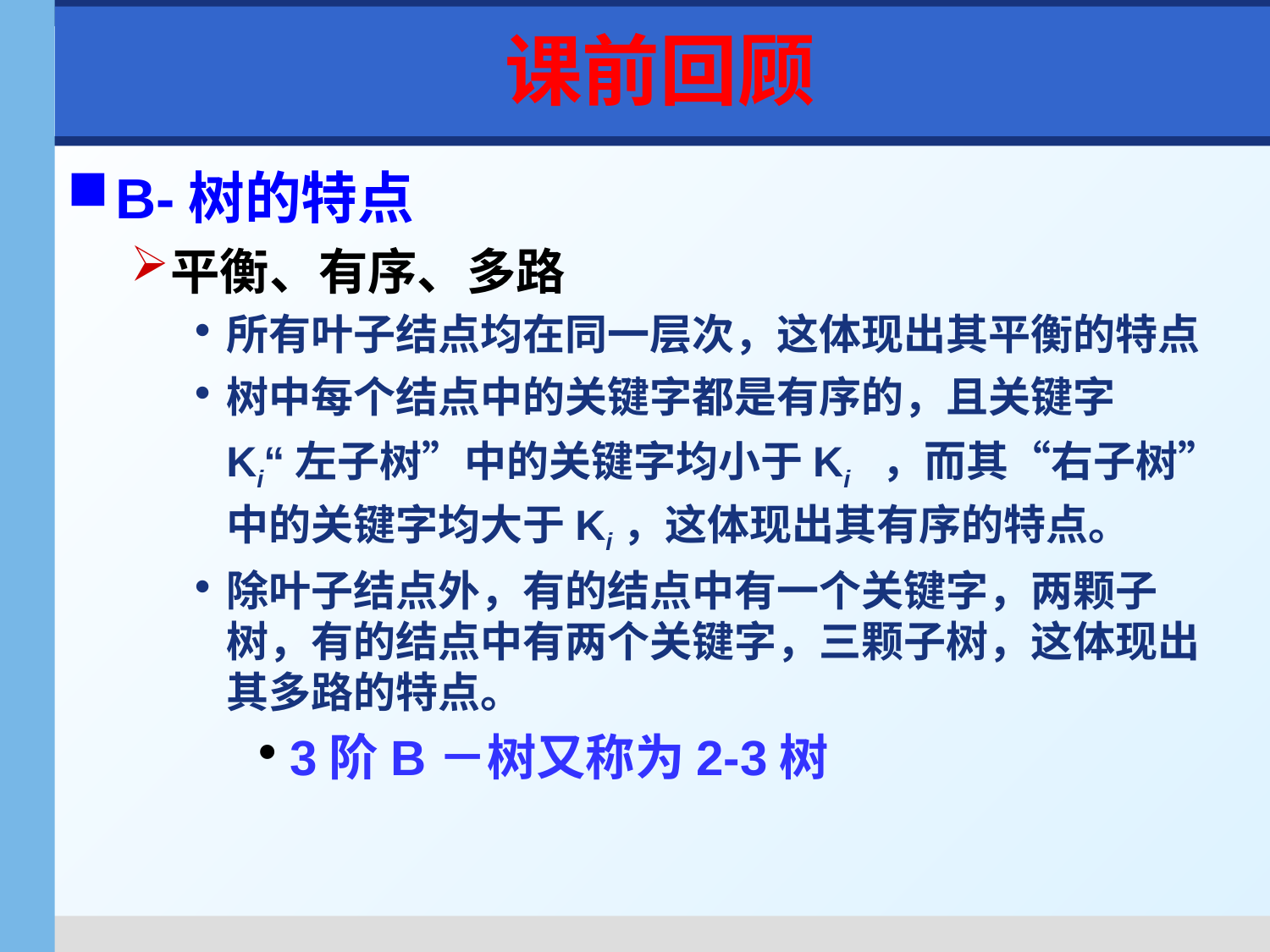

课前回顾
B-树的特点
平衡、有序、多路
所有叶子结点均在同一层次，这体现出其平衡的特点
树中每个结点中的关键字都是有序的，且关键字Ki“左子树”中的关键字均小于Ki  ，而其“右子树”中的关键字均大于Ki，这体现出其有序的特点。
除叶子结点外，有的结点中有一个关键字，两颗子树，有的结点中有两个关键字，三颗子树，这体现出其多路的特点。
3阶B－树又称为2-3树